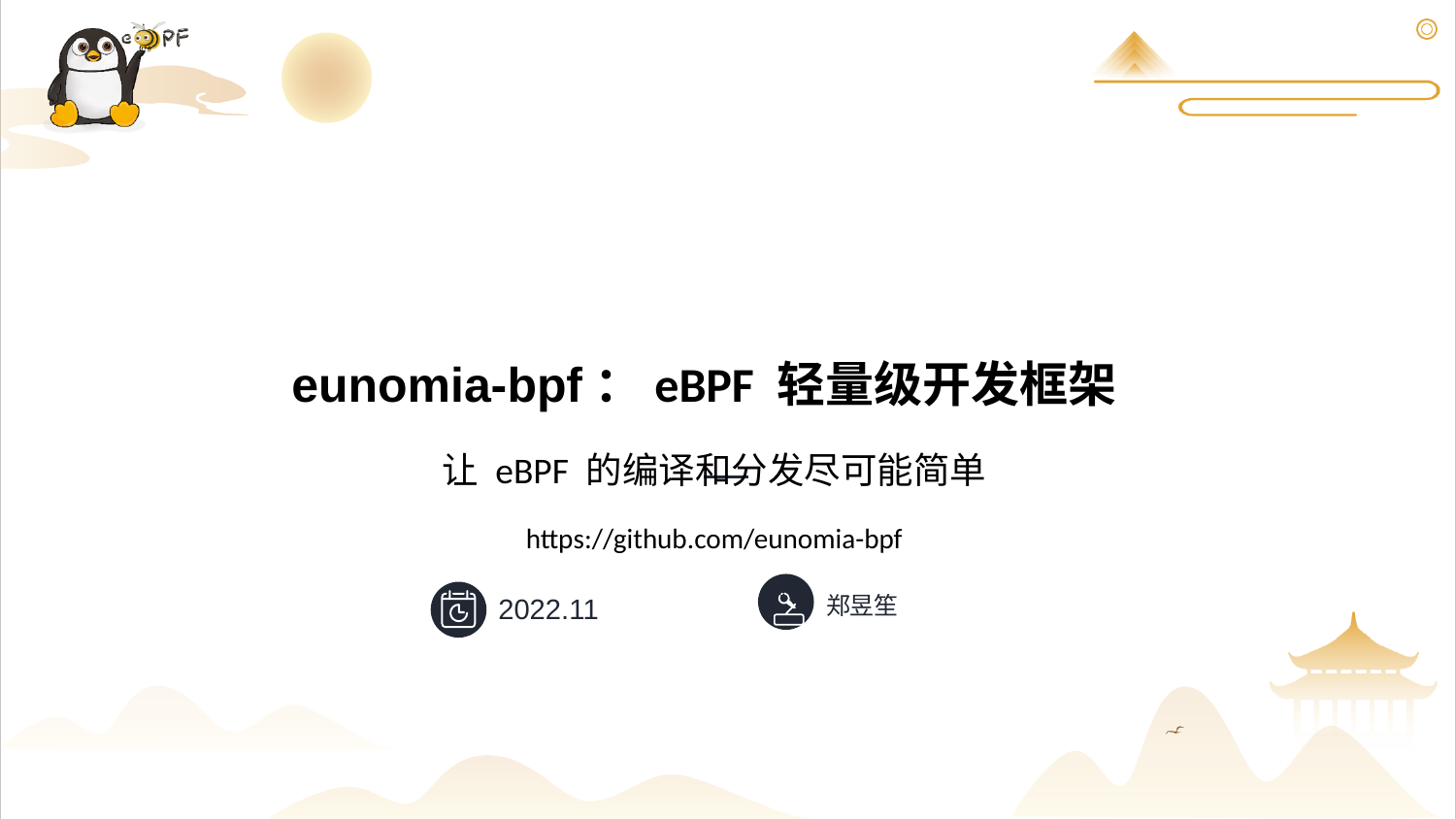

eunomia-bpf：eBPF 轻量级开发框架
让 eBPF 的编译和分发尽可能简单
https://github.com/eunomia-bpf

郑昱笙
2022.11